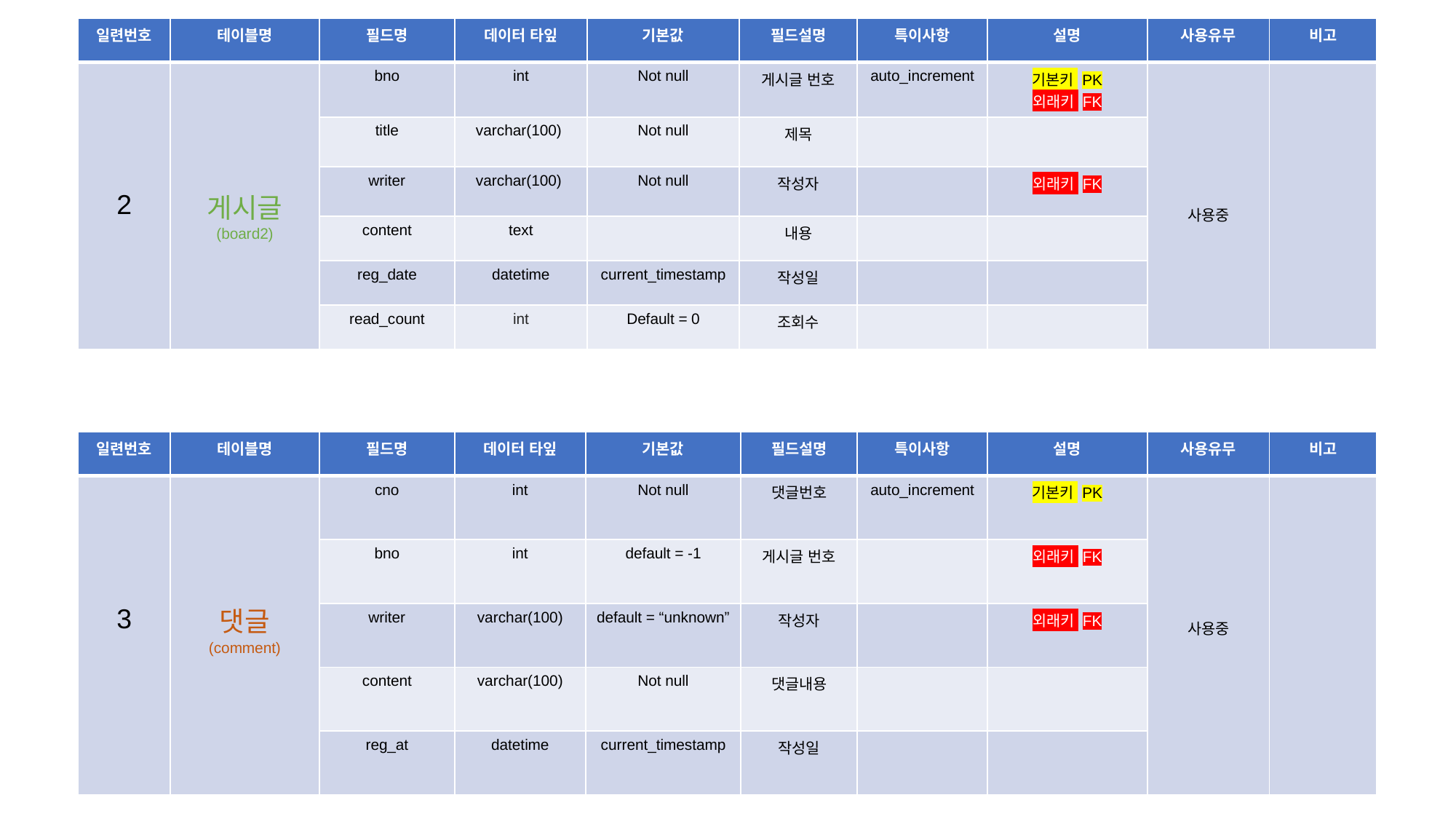

| 일련번호 | 테이블명 | 필드명 | 데이터 타잎 | 기본값 | 필드설명 | 특이사항 | 설명 | 사용유무 | 비고 |
| --- | --- | --- | --- | --- | --- | --- | --- | --- | --- |
| 2 | 게시글 (board2) | bno | int | Not null | 게시글 번호 | auto\_increment | 기본키 PK 외래키 FK | 사용중 |  |
|  |  | title | varchar(100) | Not null | 제목 |  |  |  |  |
|  |  | writer | varchar(100) | Not null | 작성자 |  | 외래키 FK |  |  |
|  |  | content | text |  | 내용 |  |  |  |  |
|  |  | reg\_date | datetime | current\_timestamp | 작성일 |  |  |  |  |
|  |  | read\_count | int | Default = 0 | 조회수 |  |  |  |  |
| 일련번호 | 테이블명 | 필드명 | 데이터 타잎 | 기본값 | 필드설명 | 특이사항 | 설명 | 사용유무 | 비고 |
| --- | --- | --- | --- | --- | --- | --- | --- | --- | --- |
| 3 | 댓글 (comment) | cno | int | Not null | 댓글번호 | auto\_increment | 기본키 PK | 사용중 |  |
|  |  | bno | int | default = -1 | 게시글 번호 |  | 외래키 FK |  |  |
|  |  | writer | varchar(100) | default = “unknown” | 작성자 |  | 외래키 FK |  |  |
|  |  | content | varchar(100) | Not null | 댓글내용 |  |  |  |  |
|  |  | reg\_at | datetime | current\_timestamp | 작성일 |  |  |  |  |